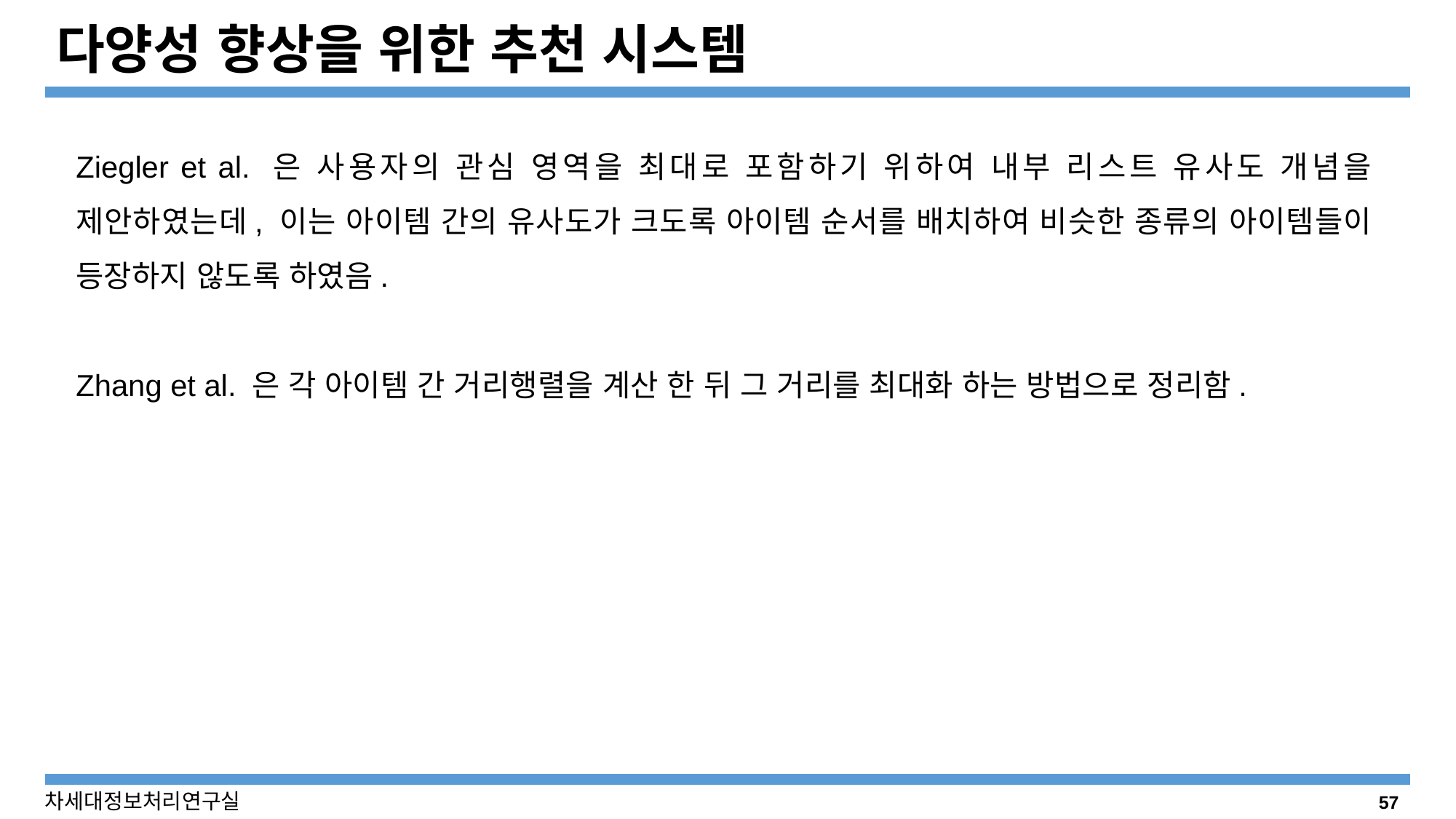

# 다양성 향상을 위한 추천 시스템
Ziegler et al. 은 사용자의 관심 영역을 최대로 포함하기 위하여 내부 리스트 유사도 개념을 제안하였는데, 이는 아이템 간의 유사도가 크도록 아이템 순서를 배치하여 비슷한 종류의 아이템들이 등장하지 않도록 하였음.

Zhang et al. 은 각 아이템 간 거리행렬을 계산 한 뒤 그 거리를 최대화 하는 방법으로 정리함.
57